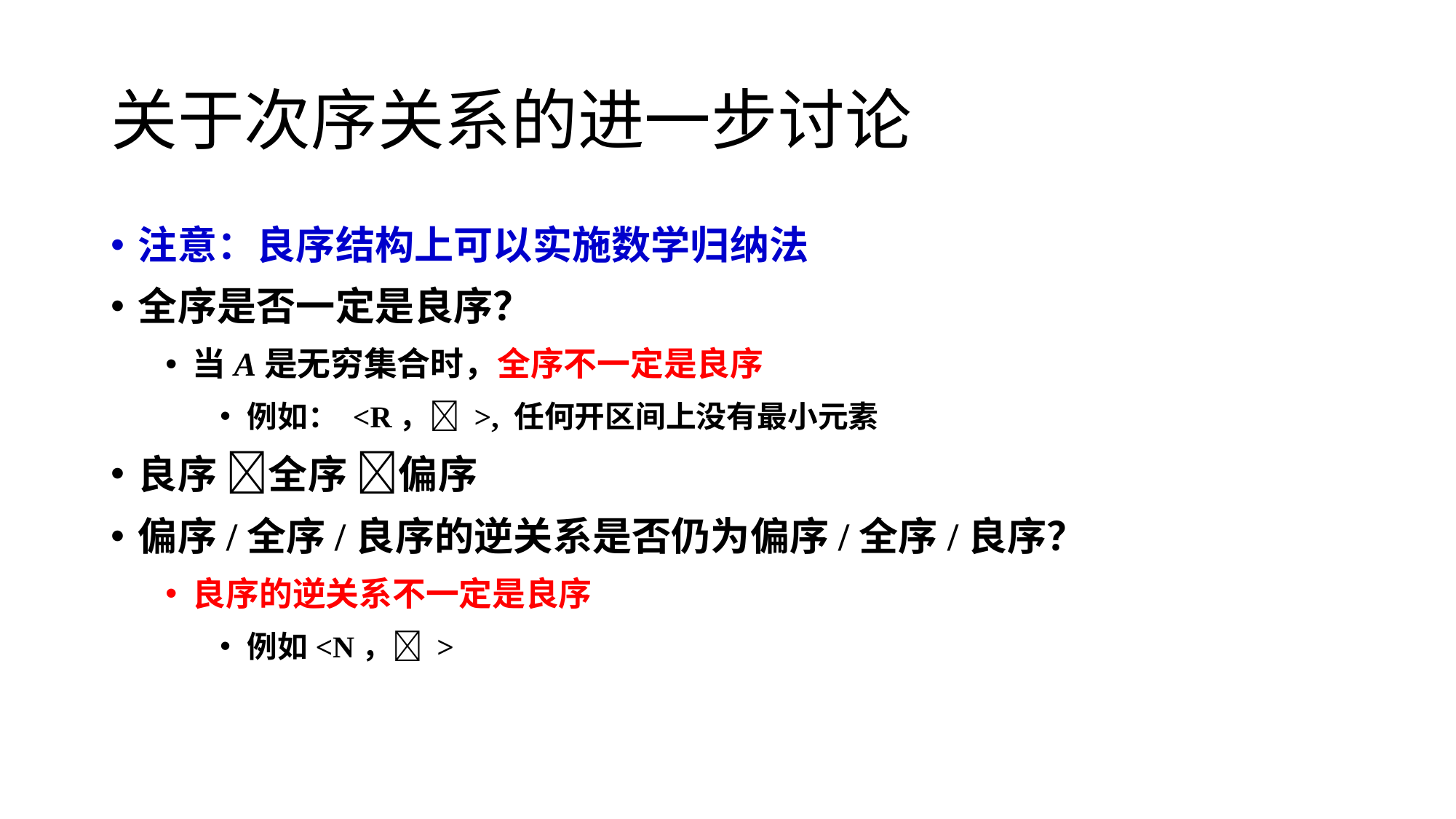

# 关于次序关系的进一步讨论
注意：良序结构上可以实施数学归纳法
全序是否一定是良序？
当A是无穷集合时，全序不一定是良序
例如： <R，≤ >, 任何开区间上没有最小元素
良序 →全序 →偏序
偏序/全序/良序的逆关系是否仍为偏序/全序/良序？
良序的逆关系不一定是良序
例如<N，≤ >